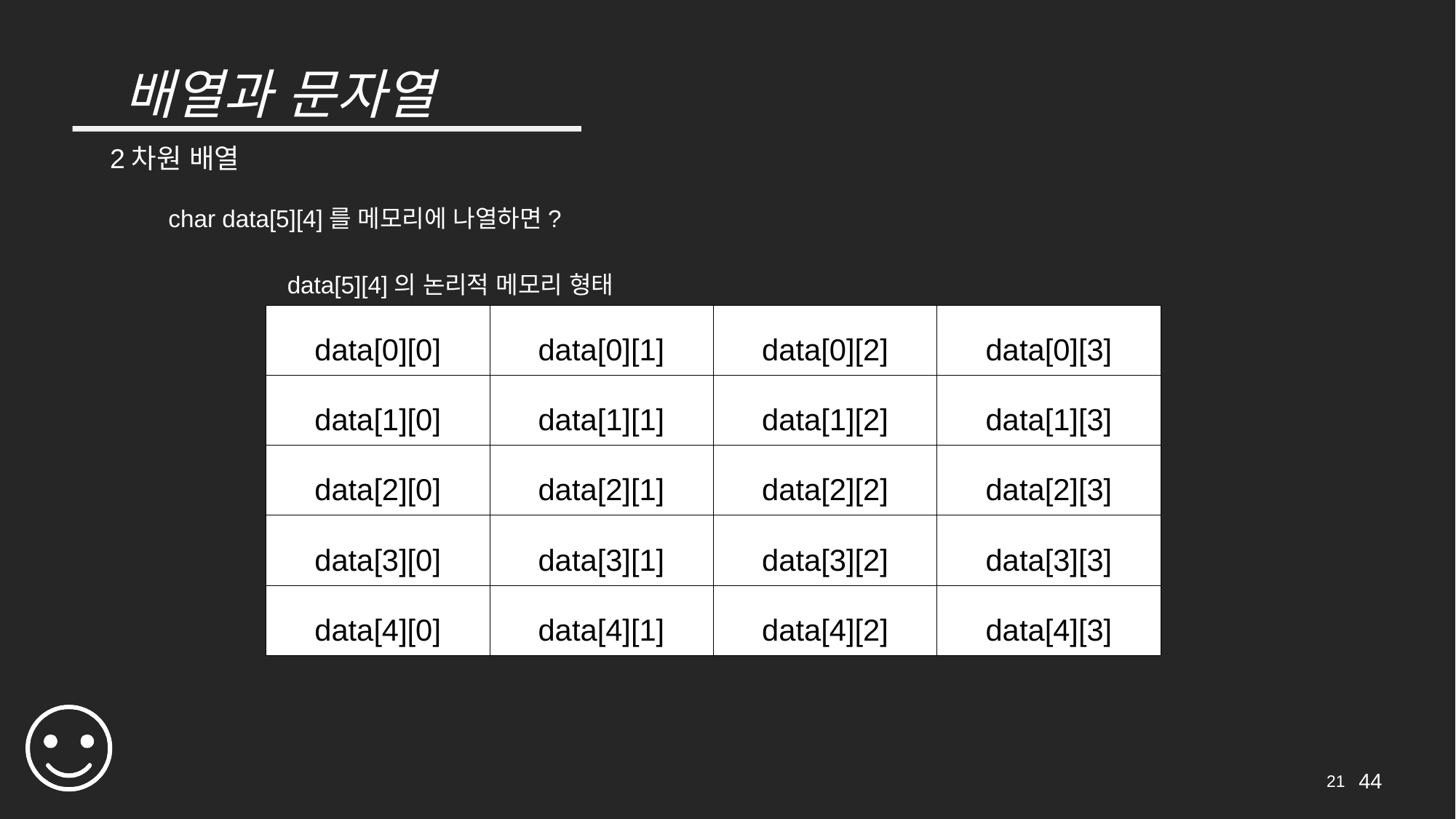

# 배열과 문자열

2차원 배열
char data[5][4]를 메모리에 나열하면?
data[5][4]의 논리적 메모리 형태
| data[0][0] | data[0][1] | data[0][2] | data[0][3] |
| --- | --- | --- | --- |
| data[1][0] | data[1][1] | data[1][2] | data[1][3] |
| data[2][0] | data[2][1] | data[2][2] | data[2][3] |
| data[3][0] | data[3][1] | data[3][2] | data[3][3] |
| data[4][0] | data[4][1] | data[4][2] | data[4][3] |
21